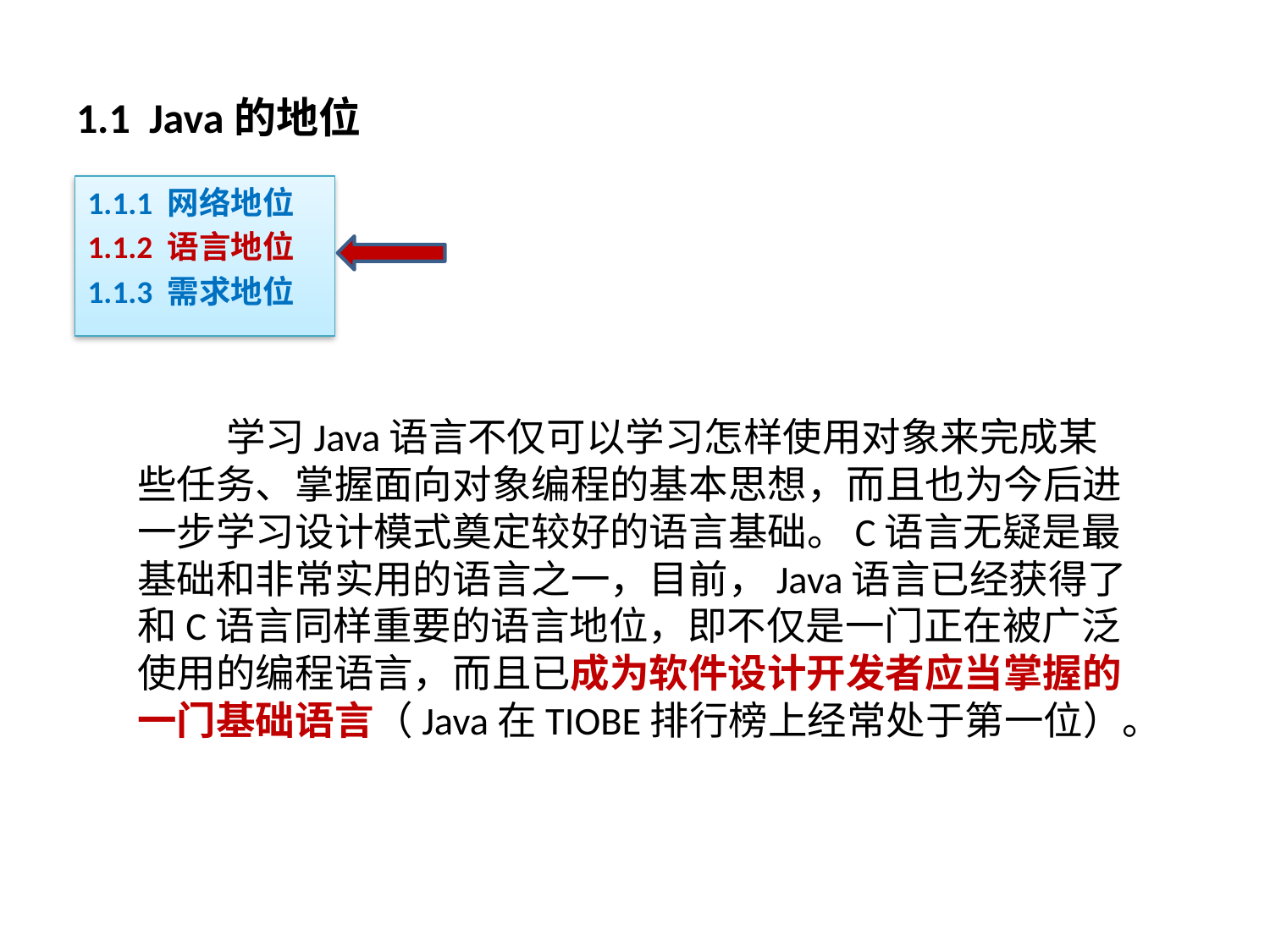

# 1.1  Java的地位
1.1.1 网络地位
1.1.2 语言地位
1.1.3 需求地位

         学习Java语言不仅可以学习怎样使用对象来完成某些任务、掌握面向对象编程的基本思想，而且也为今后进一步学习设计模式奠定较好的语言基础。C语言无疑是最基础和非常实用的语言之一，目前，Java语言已经获得了和C语言同样重要的语言地位，即不仅是一门正在被广泛使用的编程语言，而且已成为软件设计开发者应当掌握的一门基础语言（Java在TIOBE排行榜上经常处于第一位）。